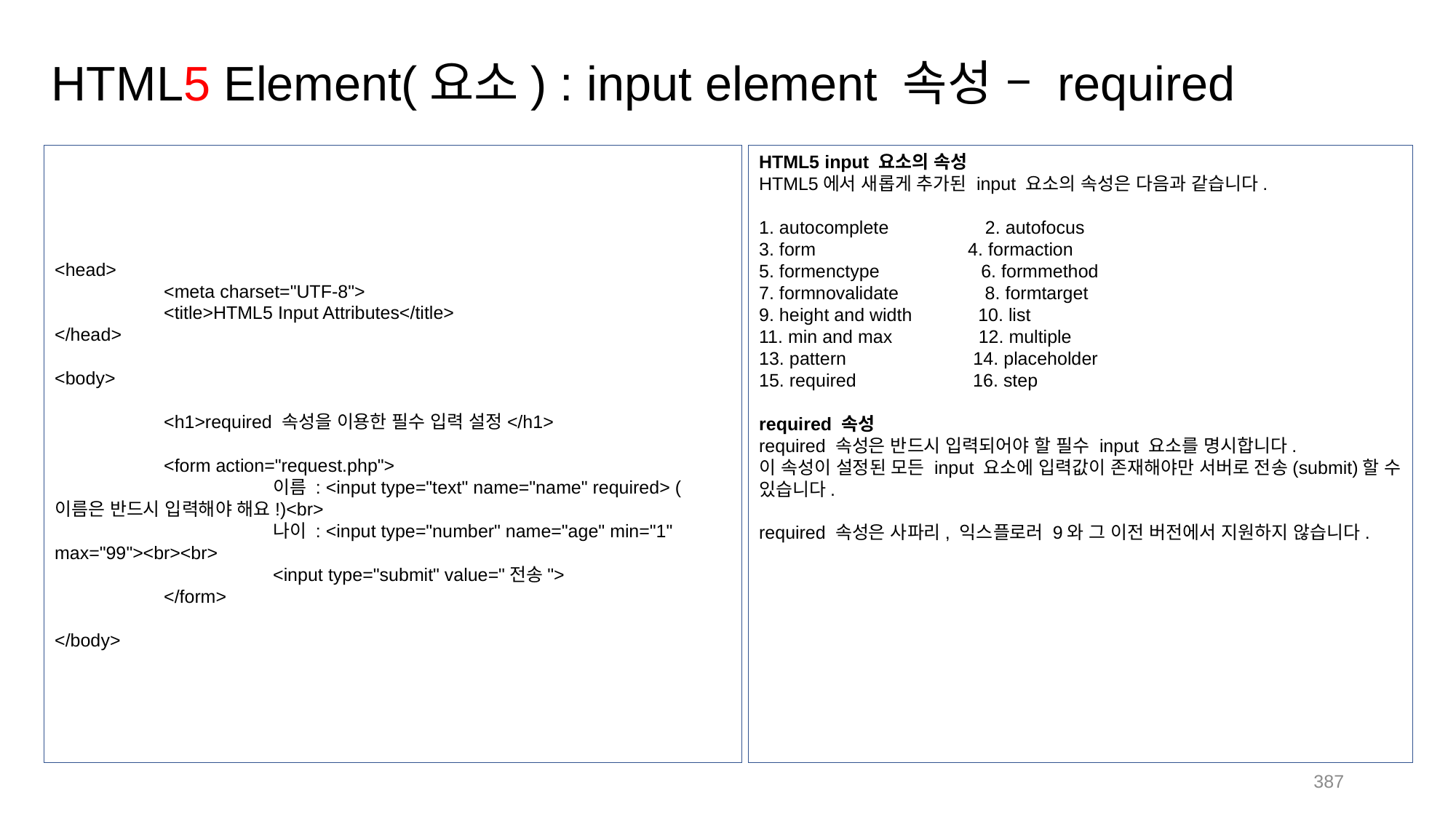

# HTML5 Element(요소) : input element 속성 – required
<head>
	<meta charset="UTF-8">
	<title>HTML5 Input Attributes</title>
</head>

<body>

	<h1>required 속성을 이용한 필수 입력 설정</h1>

	<form action="request.php">
		이름 : <input type="text" name="name" required> (이름은 반드시 입력해야 해요!)<br>
		나이 : <input type="number" name="age" min="1" max="99"><br><br>
		<input type="submit" value="전송">
	</form>

</body>
HTML5 input 요소의 속성
HTML5에서 새롭게 추가된 input 요소의 속성은 다음과 같습니다.

1. autocomplete                   2. autofocus
3. form                              4. formaction
5. formenctype                    6. formmethod
7. formnovalidate                 8. formtarget
9. height and width             10. list
11. min and max                 12. multiple
13. pattern                         14. placeholder
15. required                       16. step

required 속성
required 속성은 반드시 입력되어야 할 필수 input 요소를 명시합니다.
이 속성이 설정된 모든 input 요소에 입력값이 존재해야만 서버로 전송(submit)할 수 있습니다.

required 속성은 사파리, 익스플로러 9와 그 이전 버전에서 지원하지 않습니다.
387